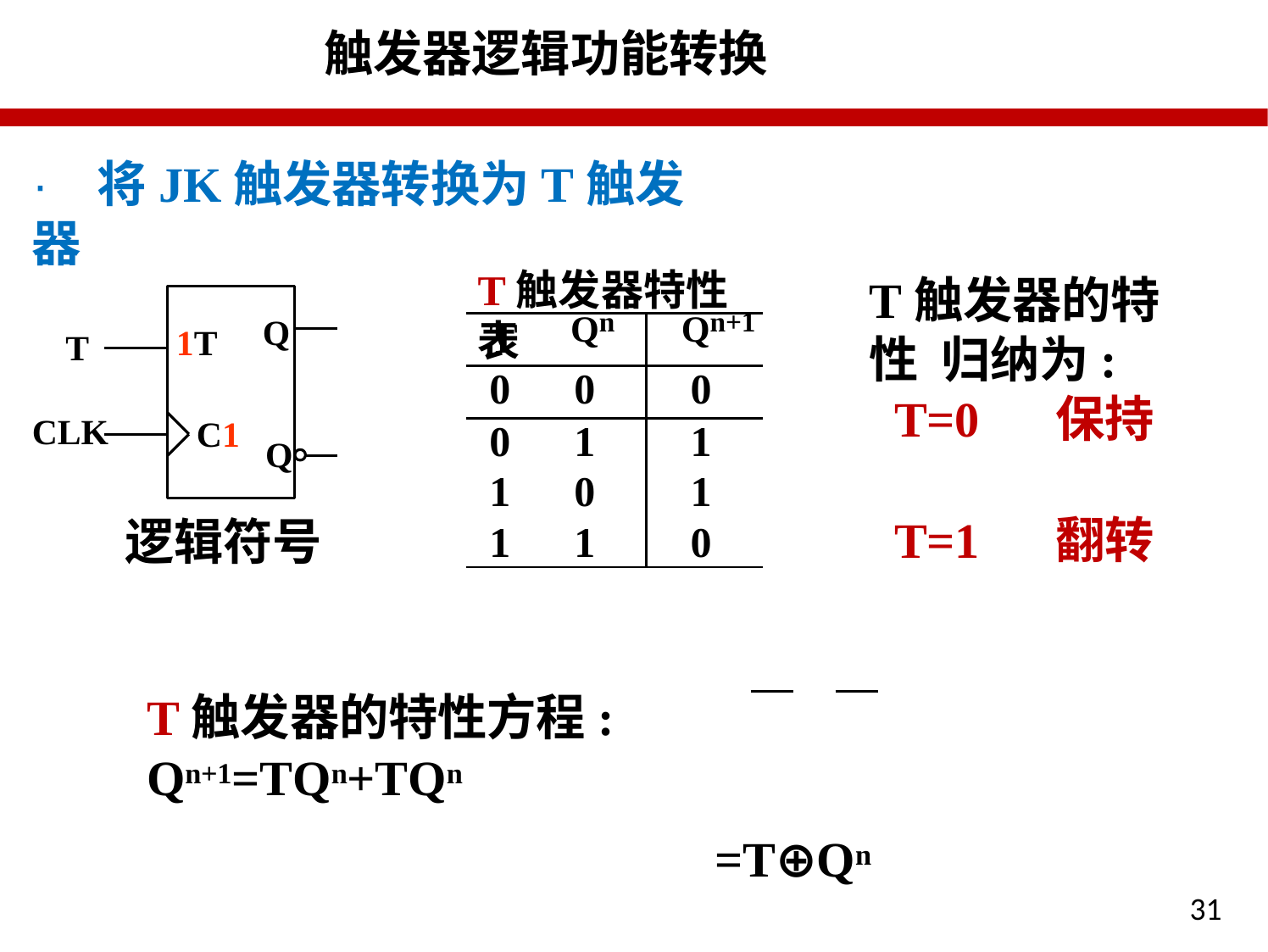

# 触发器逻辑功能转换
·	将JK触发器转换为T触发器
T触发器特性表
T触发器的特性  归纳为:
T=0	保持

T=1	翻转

Q
| T | Qn | Qn+1 |
| --- | --- | --- |
| 0 | 0 | 0 |
| 0 | 1 | 1 |
| 1 | 0 | 1 |
| 1 | 1 | 0 |
1T
T

CLK
C1

Q

逻辑符号
T触发器的特性方程: Qn+1=TQn+TQn
=T⊕Qn

31